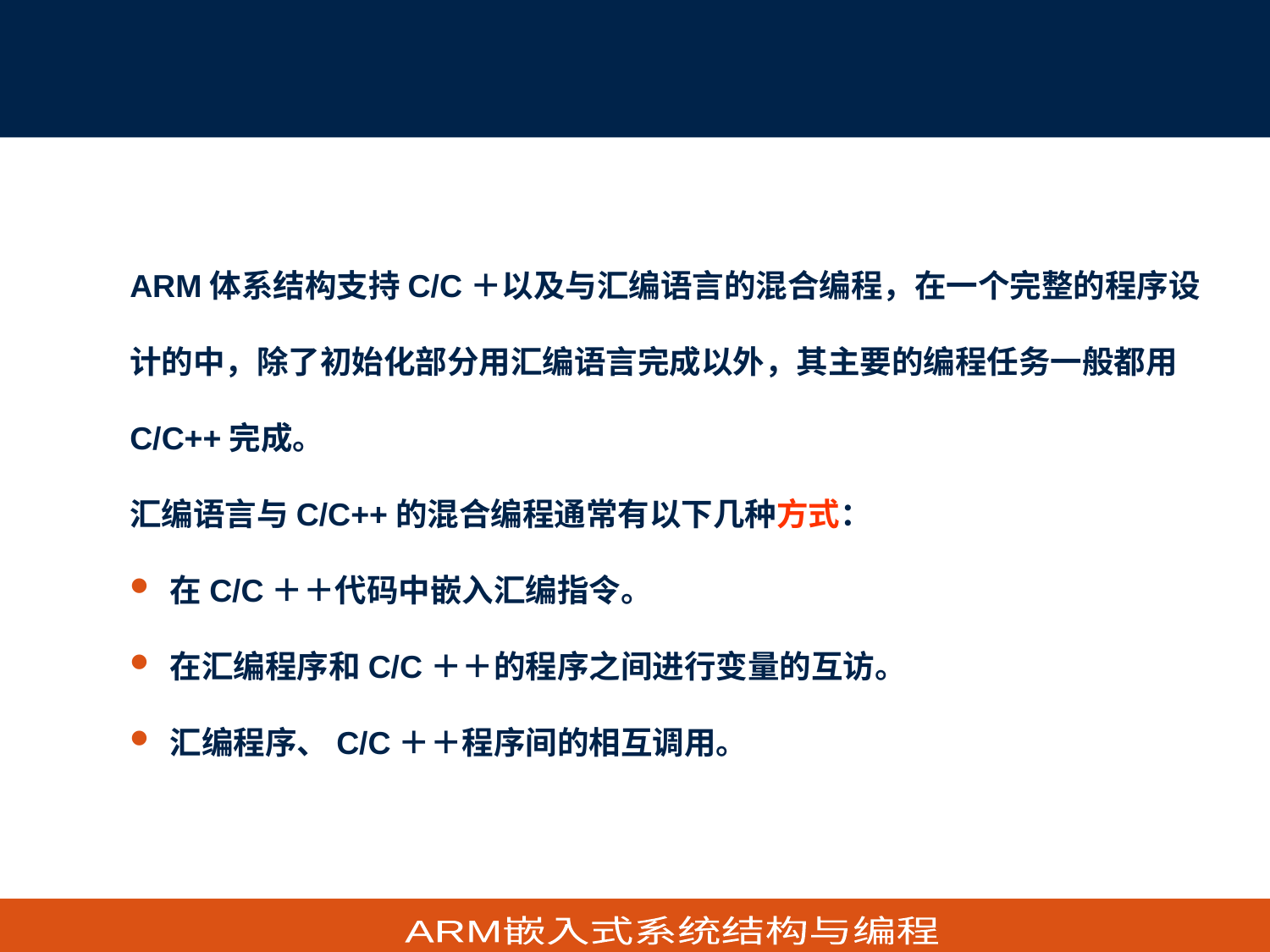

4. 4  汇编语言与C/C++的混合编程
ARM体系结构支持C/C＋以及与汇编语言的混合编程，在一个完整的程序设计的中，除了初始化部分用汇编语言完成以外，其主要的编程任务一般都用C/C++完成。
汇编语言与C/C++的混合编程通常有以下几种方式：
 在C/C＋＋代码中嵌入汇编指令。
 在汇编程序和C/C＋＋的程序之间进行变量的互访。
 汇编程序、C/C＋＋程序间的相互调用。